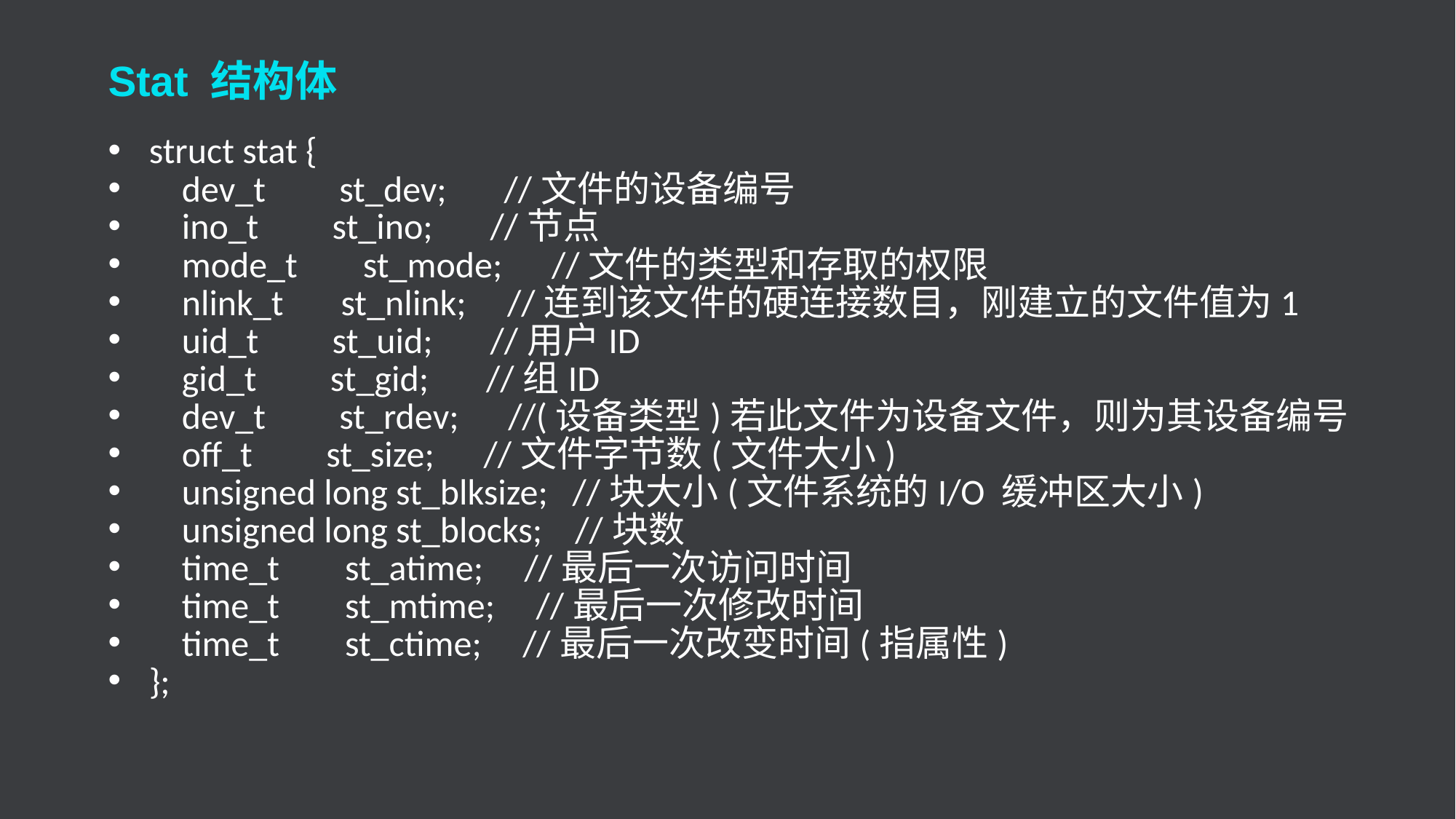

Stat 结构体
struct stat {
    dev_t         st_dev;       //文件的设备编号
    ino_t         st_ino;       //节点
    mode_t        st_mode;      //文件的类型和存取的权限
    nlink_t       st_nlink;     //连到该文件的硬连接数目，刚建立的文件值为1
    uid_t         st_uid;       //用户ID
    gid_t         st_gid;       //组ID
    dev_t         st_rdev;      //(设备类型)若此文件为设备文件，则为其设备编号
    off_t         st_size;      //文件字节数(文件大小)
    unsigned long st_blksize;   //块大小(文件系统的I/O 缓冲区大小)
    unsigned long st_blocks;    //块数
    time_t        st_atime;     //最后一次访问时间
    time_t        st_mtime;     //最后一次修改时间
    time_t        st_ctime;     //最后一次改变时间(指属性)
};